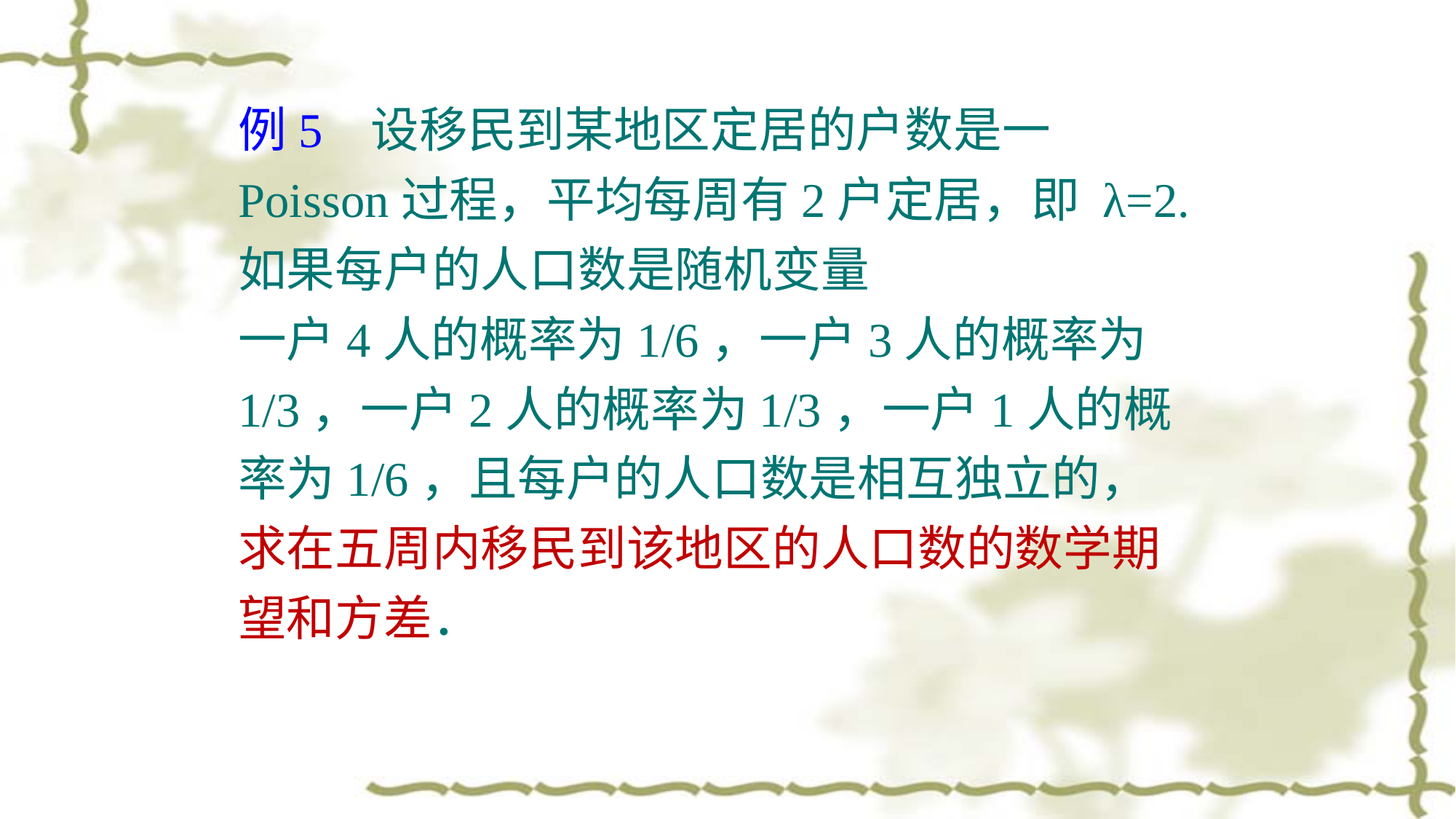

例5   设移民到某地区定居的户数是一Poisson过程，平均每周有2户定居，即 λ=2.
如果每户的人口数是随机变量
一户4人的概率为1/6，一户3人的概率为1/3，一户2人的概率为1/3，一户1人的概率为1/6，且每户的人口数是相互独立的，
求在五周内移民到该地区的人口数的数学期望和方差．